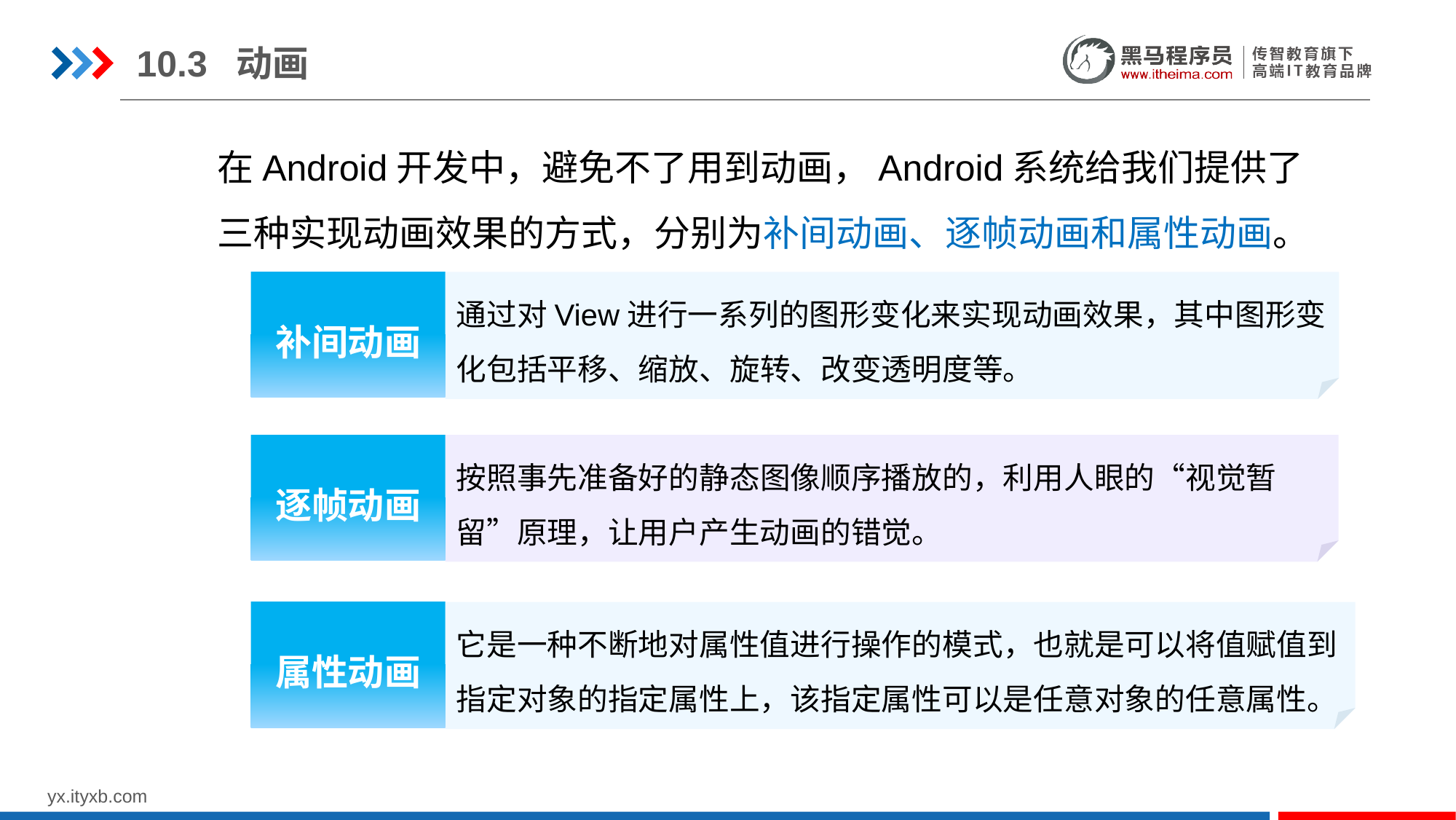

10.3  动画
在Android开发中，避免不了用到动画，Android系统给我们提供了三种实现动画效果的方式，分别为补间动画、逐帧动画和属性动画。

补间动画

通过对View进行一系列的图形变化来实现动画效果，其中图形变化包括平移、缩放、旋转、改变透明度等。

按照事先准备好的静态图像顺序播放的，利用人眼的“视觉暂留”原理，让用户产生动画的错觉。

逐帧动画

属性动画

它是一种不断地对属性值进行操作的模式，也就是可以将值赋值到指定对象的指定属性上，该指定属性可以是任意对象的任意属性。